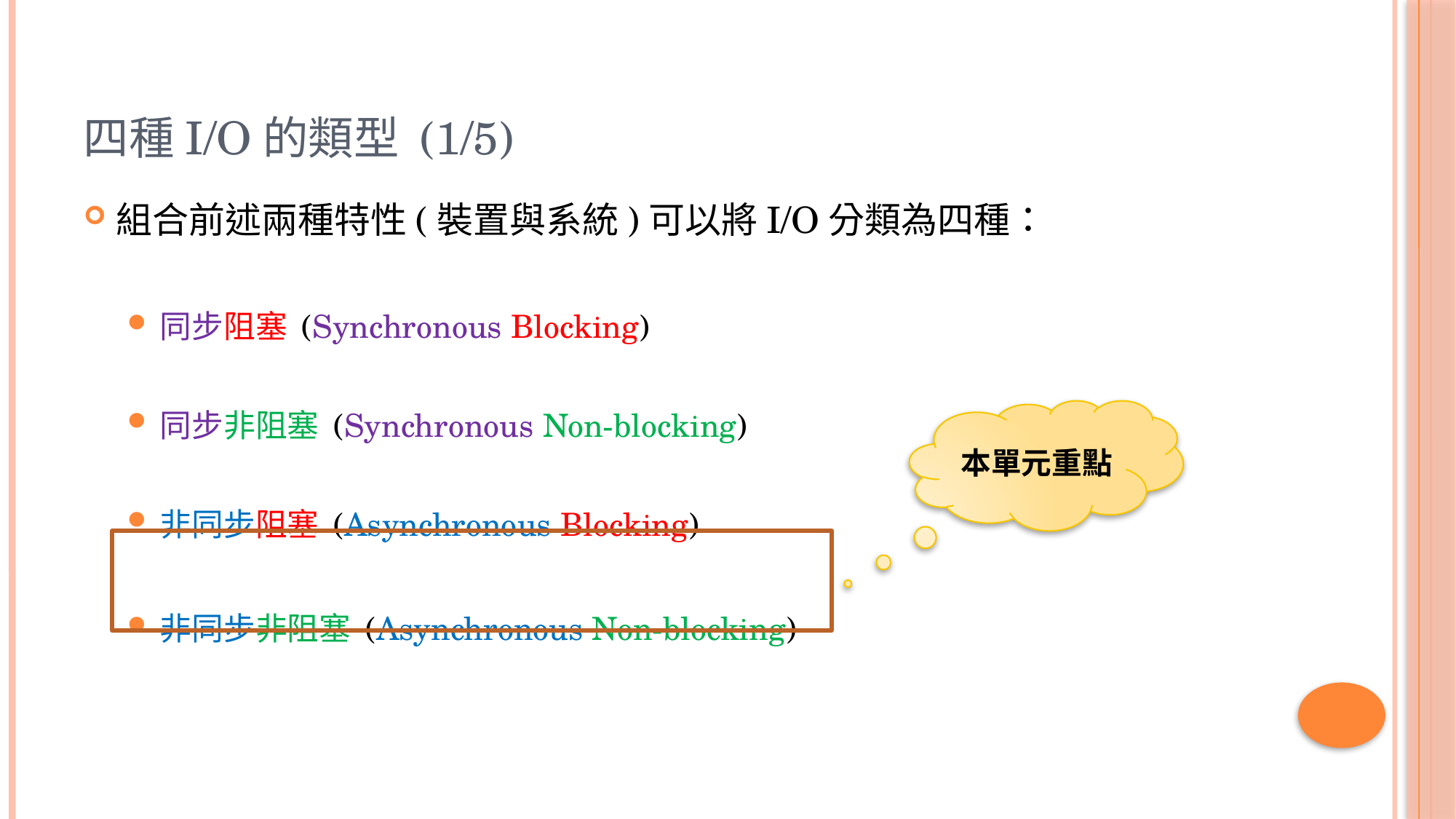

# 四種I/O的類型 (1/5)
組合前述兩種特性(裝置與系統)可以將I/O分類為四種：

同步阻塞 (Synchronous Blocking)

同步非阻塞 (Synchronous Non-blocking)

非同步阻塞 (Asynchronous Blocking)

非同步非阻塞 (Asynchronous Non-blocking)

本單元重點